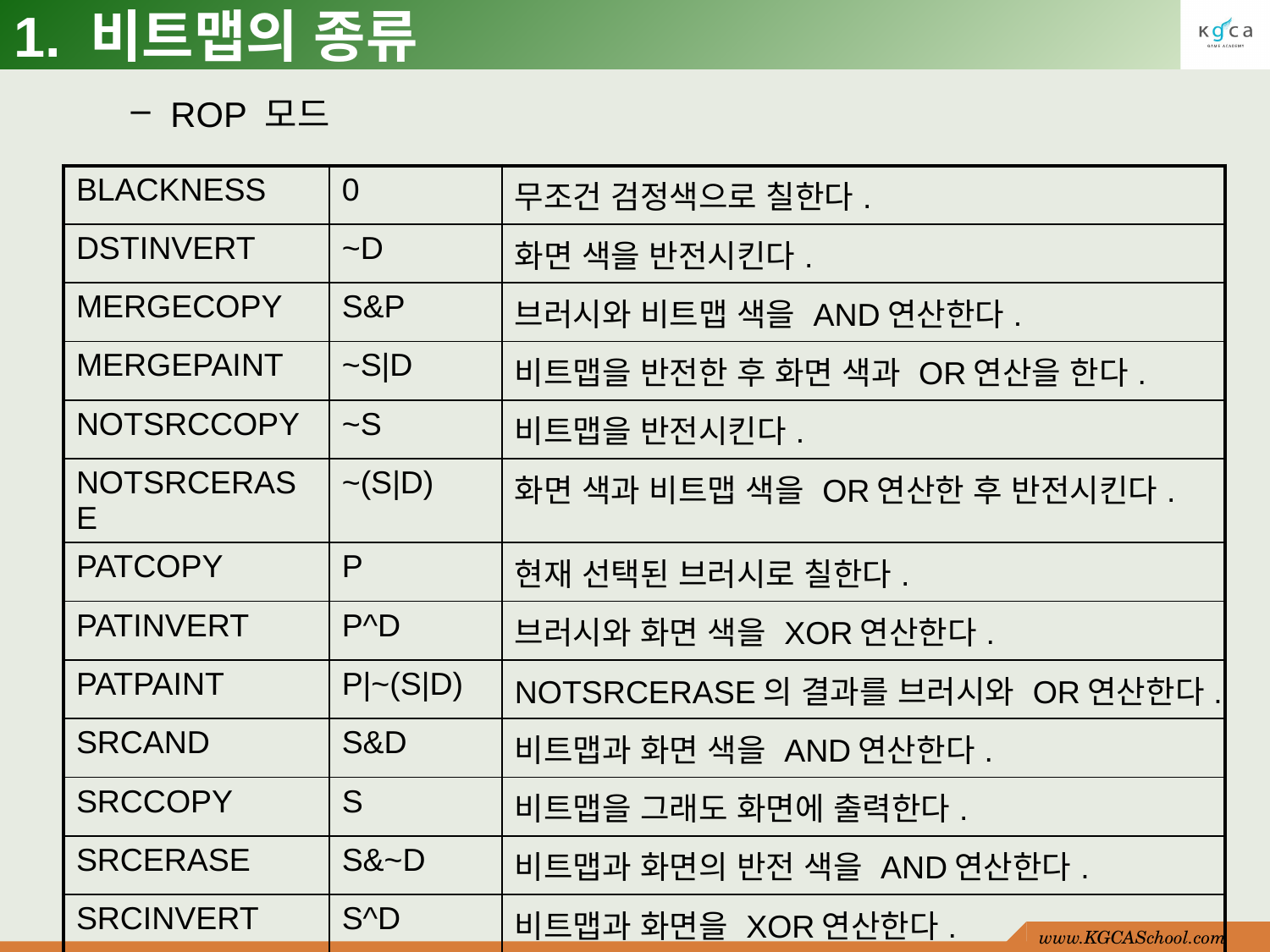

# 1. 비트맵의 종류
ROP 모드
| BLACKNESS | 0 | 무조건 검정색으로 칠한다. |
| --- | --- | --- |
| DSTINVERT | ~D | 화면 색을 반전시킨다. |
| MERGECOPY | S&P | 브러시와 비트맵 색을 AND연산한다. |
| MERGEPAINT | ~S|D | 비트맵을 반전한 후 화면 색과 OR연산을 한다. |
| NOTSRCCOPY | ~S | 비트맵을 반전시킨다. |
| NOTSRCERASE | ~(S|D) | 화면 색과 비트맵 색을 OR연산한 후 반전시킨다. |
| PATCOPY | P | 현재 선택된 브러시로 칠한다. |
| PATINVERT | P^D | 브러시와 화면 색을 XOR연산한다. |
| PATPAINT | P|~(S|D) | NOTSRCERASE의 결과를 브러시와 OR연산한다. |
| SRCAND | S&D | 비트맵과 화면 색을 AND연산한다. |
| SRCCOPY | S | 비트맵을 그래도 화면에 출력한다. |
| SRCERASE | S&~D | 비트맵과 화면의 반전 색을 AND연산한다. |
| SRCINVERT | S^D | 비트맵과 화면을 XOR연산한다. |
| SRCPAINT | S|D | 비트맵과 화면을 OR연산한다. |
| WHITENESS | 1 | 무조건 흰색으로 칠한다. |